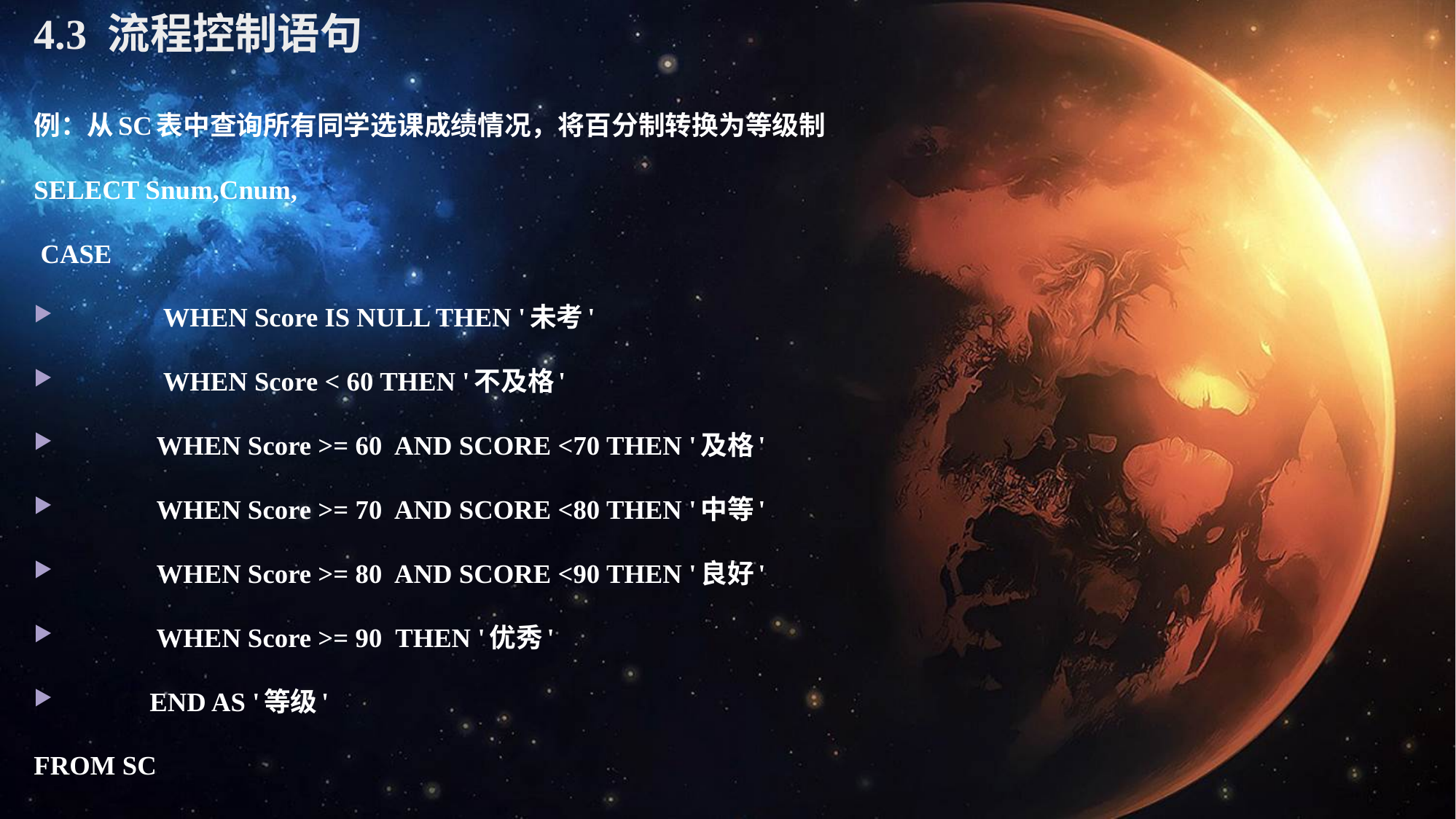

4.3 流程控制语句
例：从SC表中查询所有同学选课成绩情况，将百分制转换为等级制
SELECT Snum,Cnum,
 CASE
          WHEN Score IS NULL THEN '未考'
          WHEN Score < 60 THEN '不及格'
         WHEN Score >= 60  AND SCORE <70 THEN '及格'
         WHEN Score >= 70  AND SCORE <80 THEN '中等'
         WHEN Score >= 80  AND SCORE <90 THEN '良好'
         WHEN Score >= 90  THEN '优秀'
        END AS '等级'
FROM SC